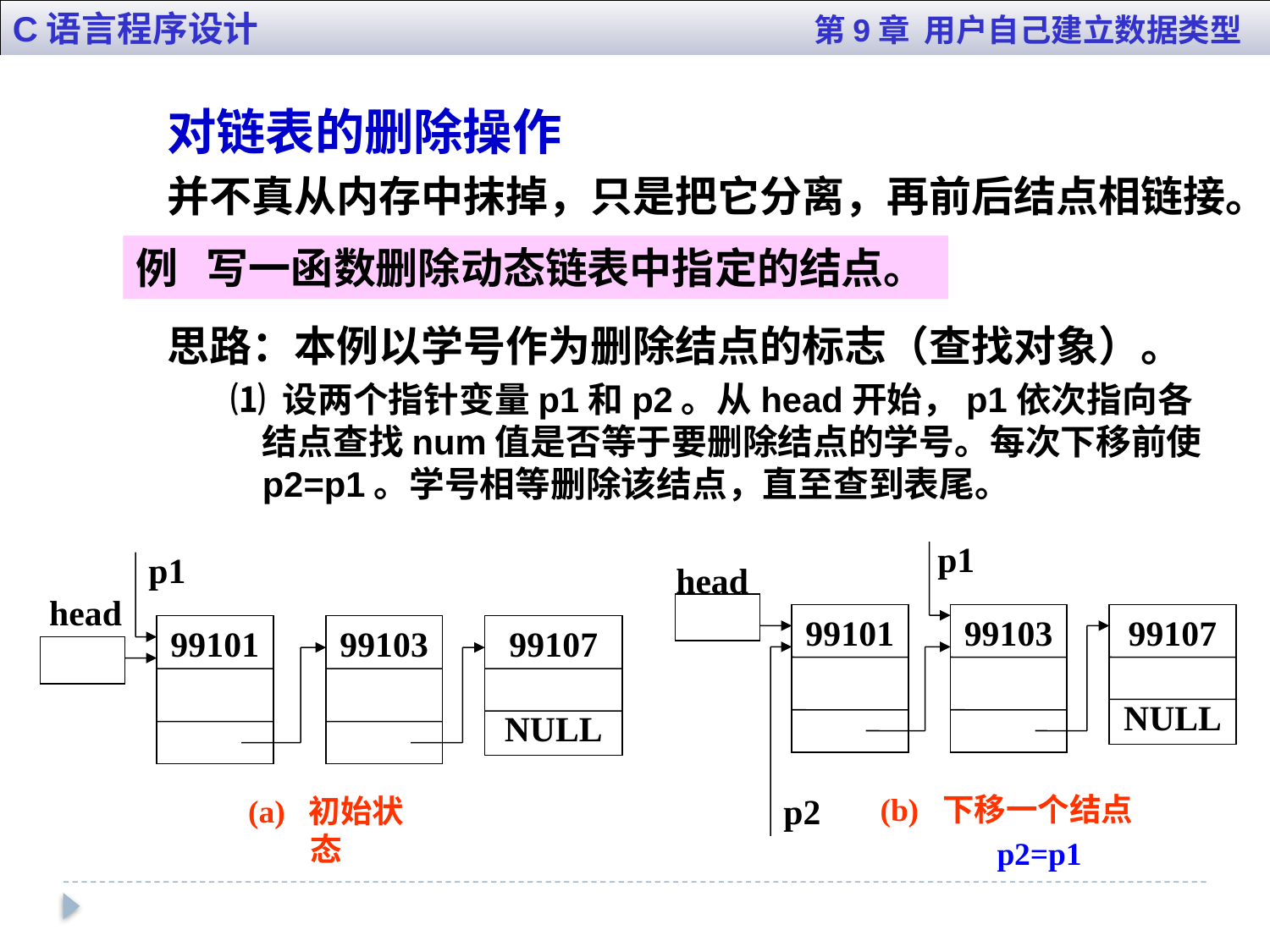

C语言程序设计                                                                     第9章  用户自己建立数据类型
对链表的删除操作
并不真从内存中抹掉，只是把它分离，再前后结点相链接。
例   写一函数删除动态链表中指定的结点。
思路：本例以学号作为删除结点的标志（查找对象）。
⑴ 设两个指针变量p1和p2。从head开始，p1依次指向各结点查找num值是否等于要删除结点的学号。每次下移前使p2=p1。学号相等删除该结点，直至查到表尾。
p1

head

99101

99103

99107

NULL

p2
(b)  下移一个结点
p2=p1
p1

head
99101

99103

99107

NULL

(a)  初始状态